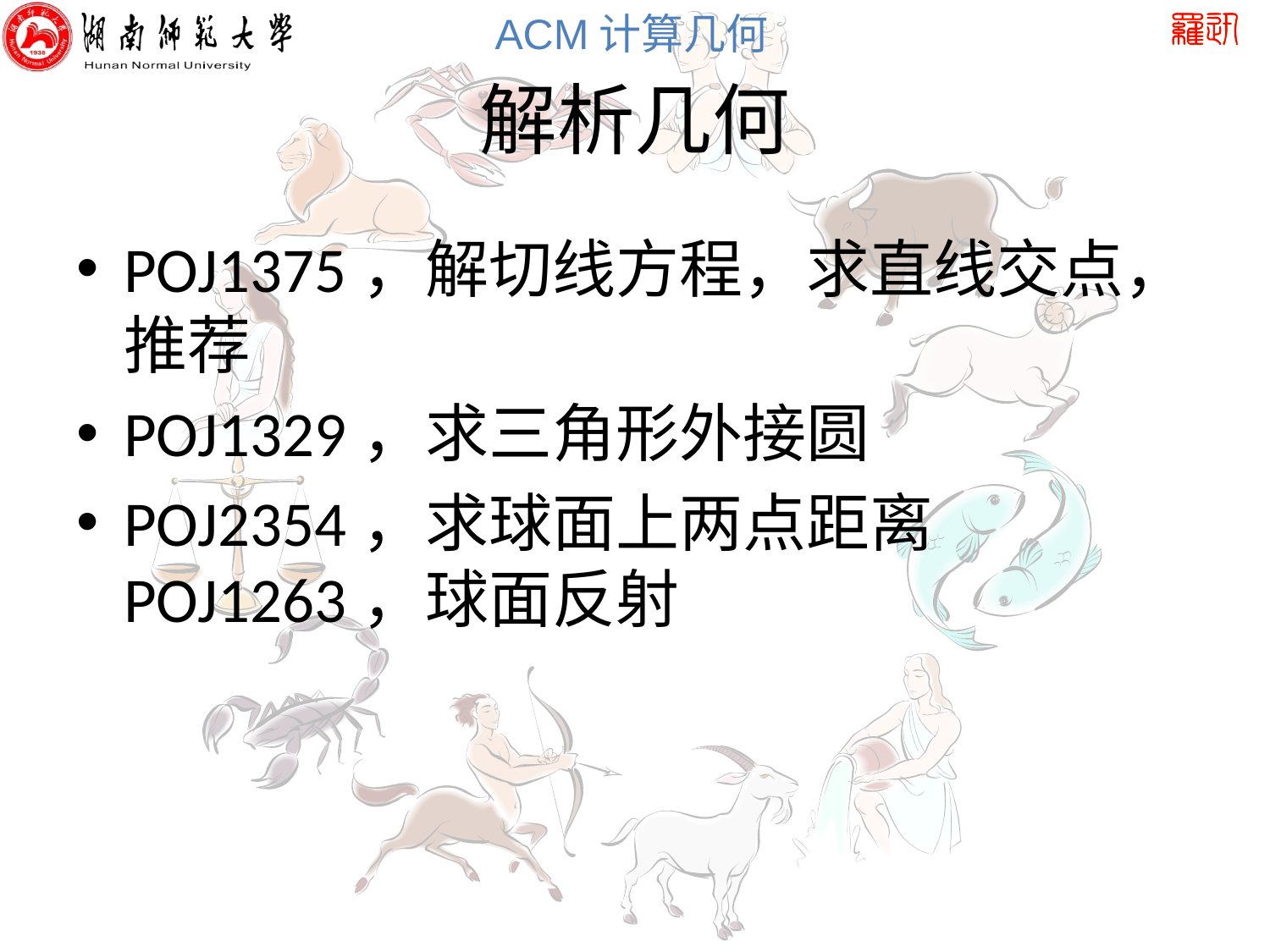

# 解析几何
POJ1375，解切线方程，求直线交点，推荐
POJ1329，求三角形外接圆
POJ2354，求球面上两点距离POJ1263，球面反射